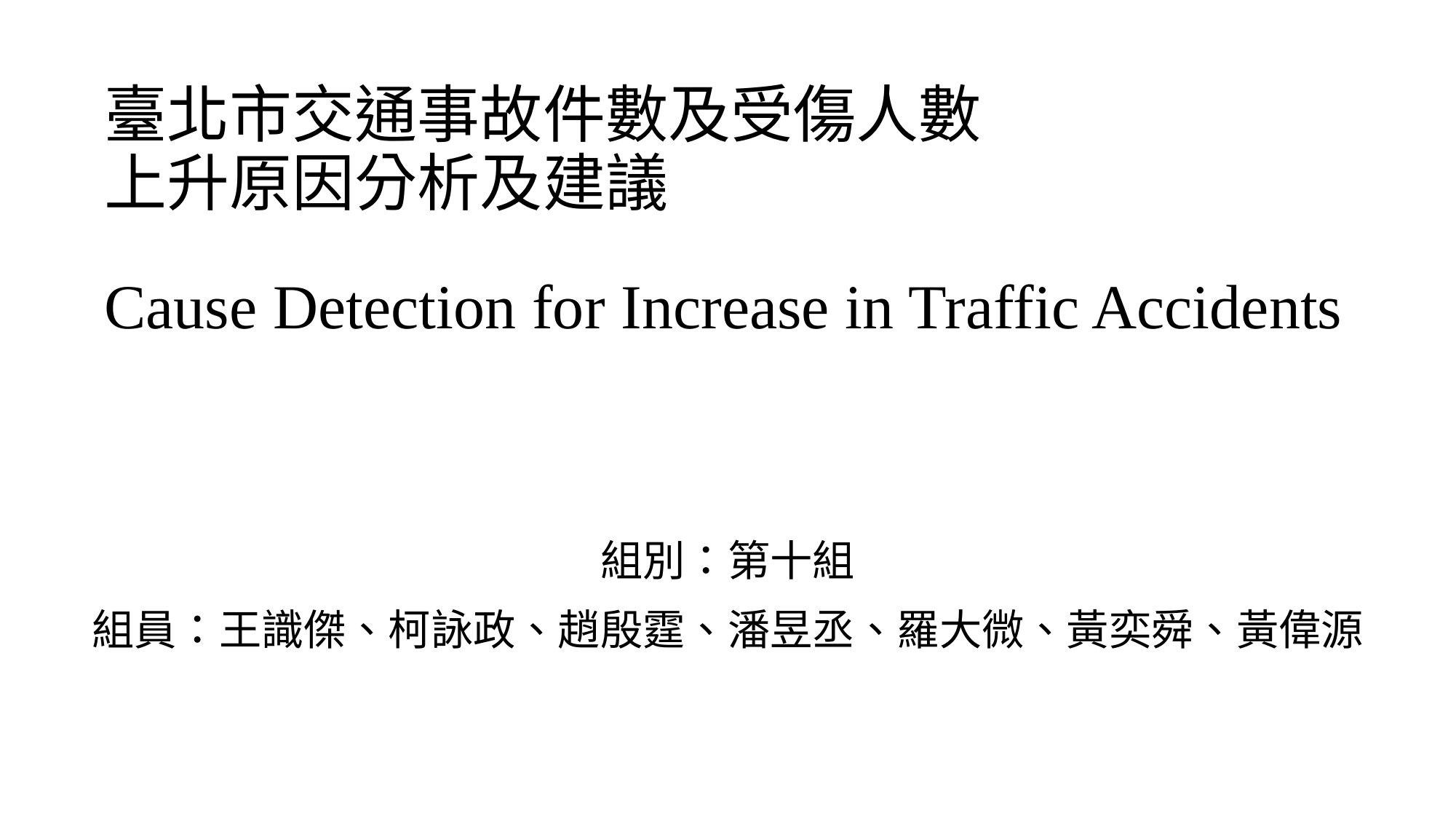

# 臺北市交通事故件數及受傷人數 上升原因分析及建議 Cause Detection for Increase in Traffic Accidents
組別：第十組

組員：王識傑、柯詠政、趙殷霆、潘昱丞、羅大微、黃奕舜、黃偉源